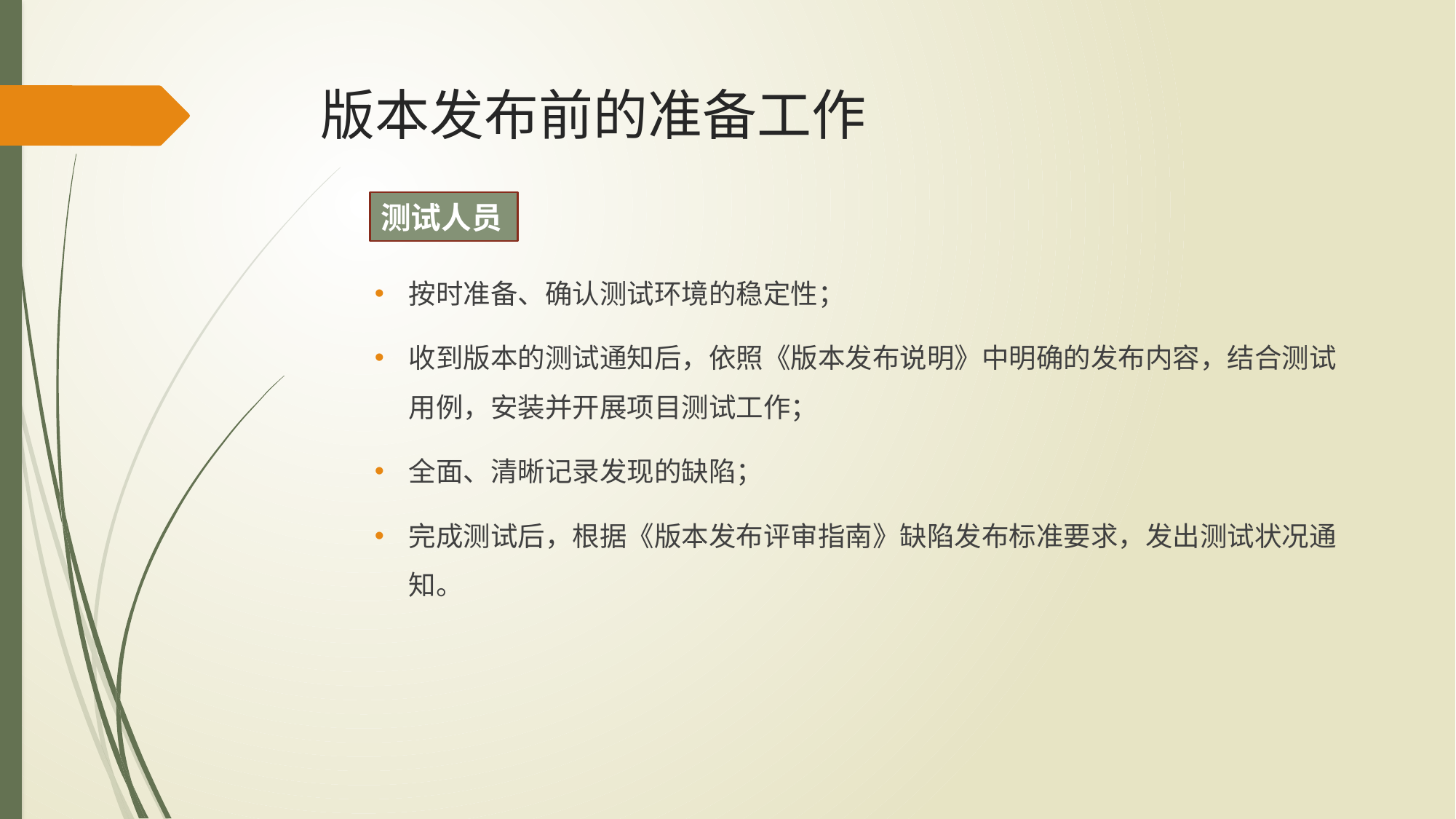

# 版本发布前的准备工作
测试人员
按时准备、确认测试环境的稳定性；
收到版本的测试通知后，依照《版本发布说明》中明确的发布内容，结合测试用例，安装并开展项目测试工作；
全面、清晰记录发现的缺陷；
完成测试后，根据《版本发布评审指南》缺陷发布标准要求，发出测试状况通知。